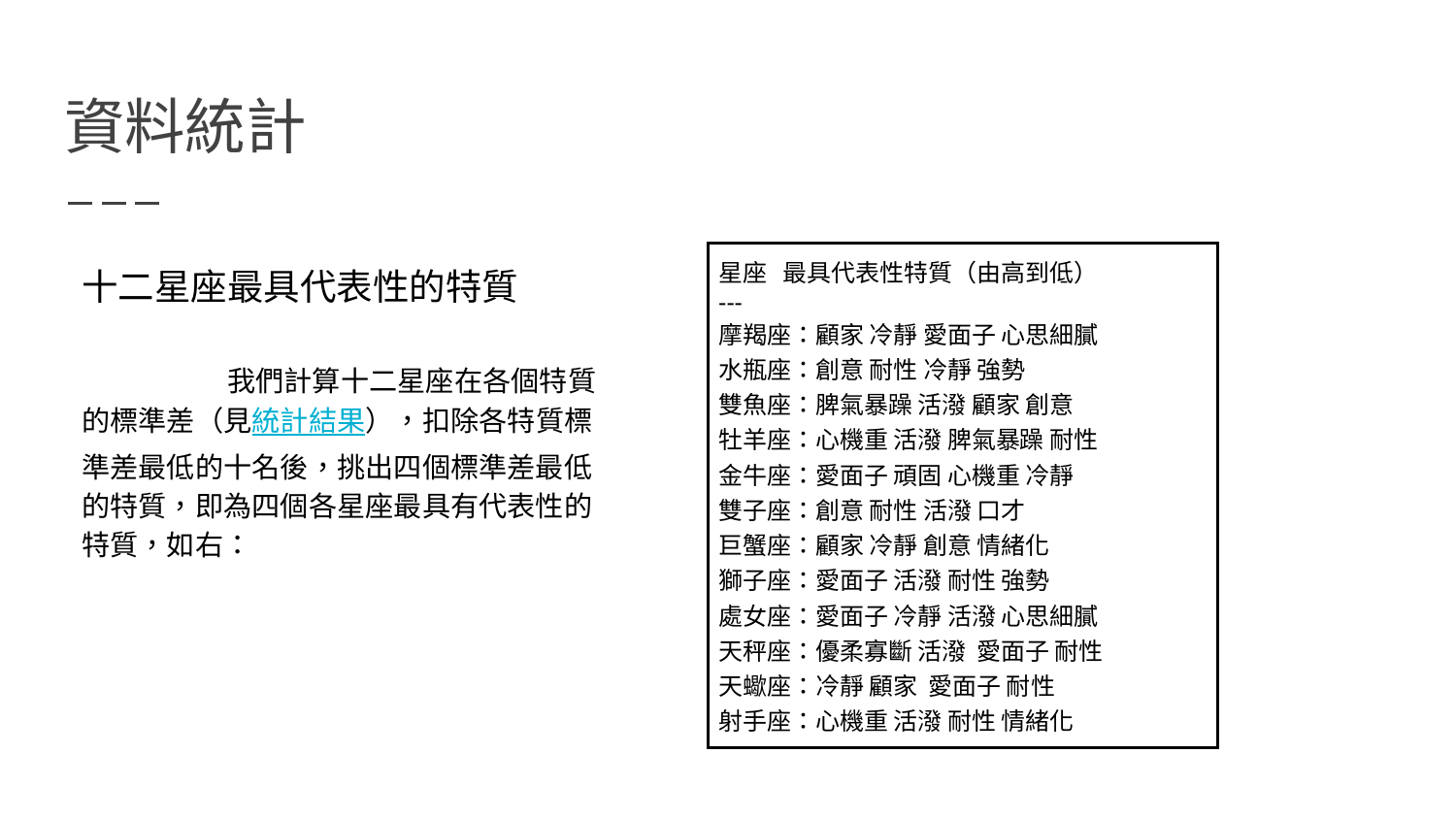

# 資料統計
十二星座最具代表性的特質

	我們計算十二星座在各個特質的標準差（見統計結果），扣除各特質標準差最低的十名後，挑出四個標準差最低的特質，即為四個各星座最具有代表性的特質，如右：
| 星座 最具代表性特質（由高到低） --- 摩羯座：顧家 冷靜 愛面子 心思細膩 水瓶座：創意 耐性 冷靜 強勢 雙魚座：脾氣暴躁 活潑 顧家 創意 牡羊座：心機重 活潑 脾氣暴躁 耐性 金牛座：愛面子 頑固 心機重 冷靜 雙子座：創意 耐性 活潑 口才 巨蟹座：顧家 冷靜 創意 情緒化 獅子座：愛面子 活潑 耐性 強勢 處女座：愛面子 冷靜 活潑 心思細膩 天秤座：優柔寡斷 活潑 愛面子 耐性 天蠍座：冷靜 顧家 愛面子 耐性 射手座：心機重 活潑 耐性 情緒化 |
| --- |